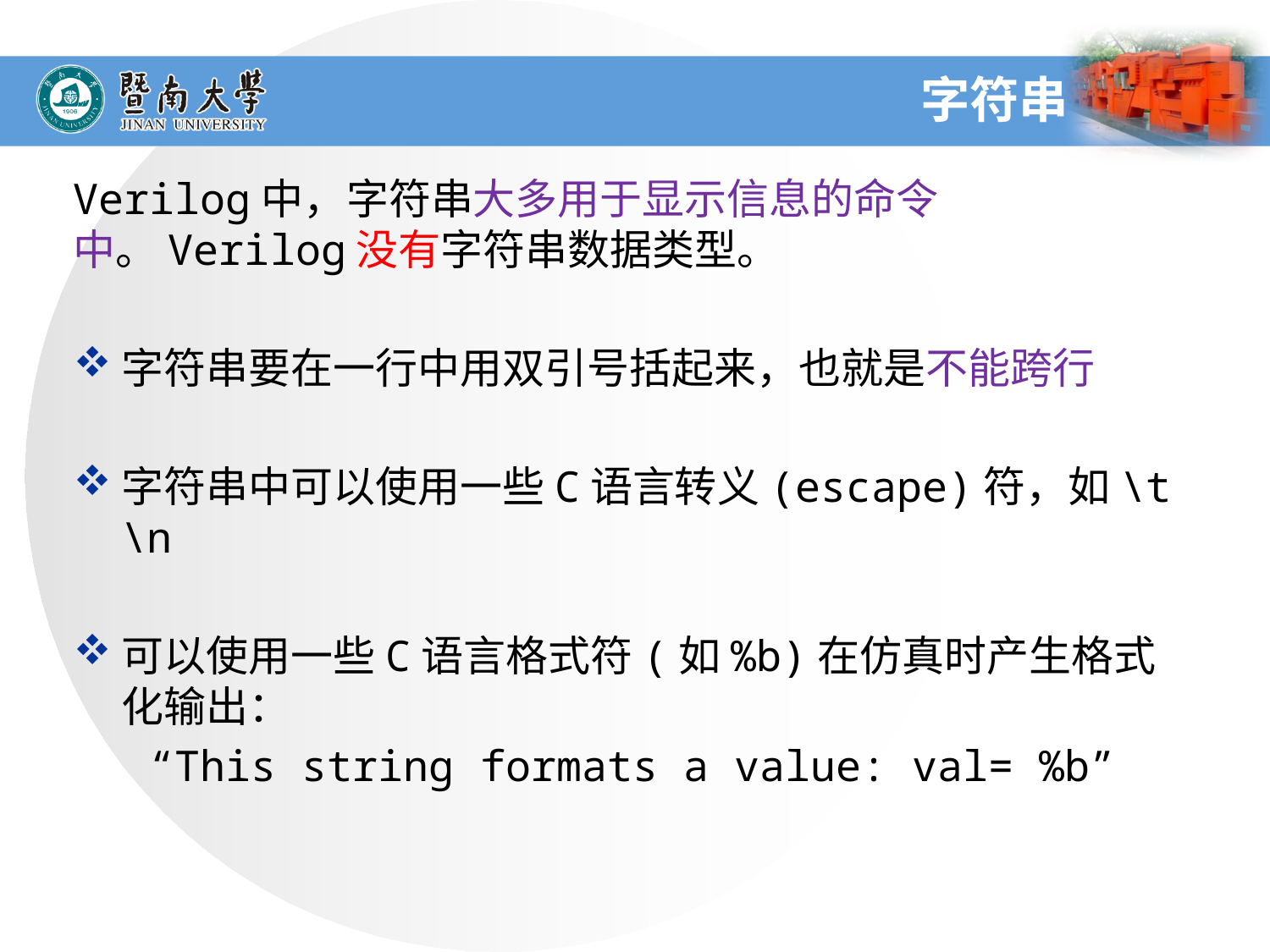

# 字符串
Verilog中，字符串大多用于显示信息的命令中。Verilog没有字符串数据类型。

字符串要在一行中用双引号括起来，也就是不能跨行

字符串中可以使用一些C语言转义(escape)符，如\t \n

可以使用一些C语言格式符(如%b)在仿真时产生格式化输出：
   “This string formats a value: val= %b”